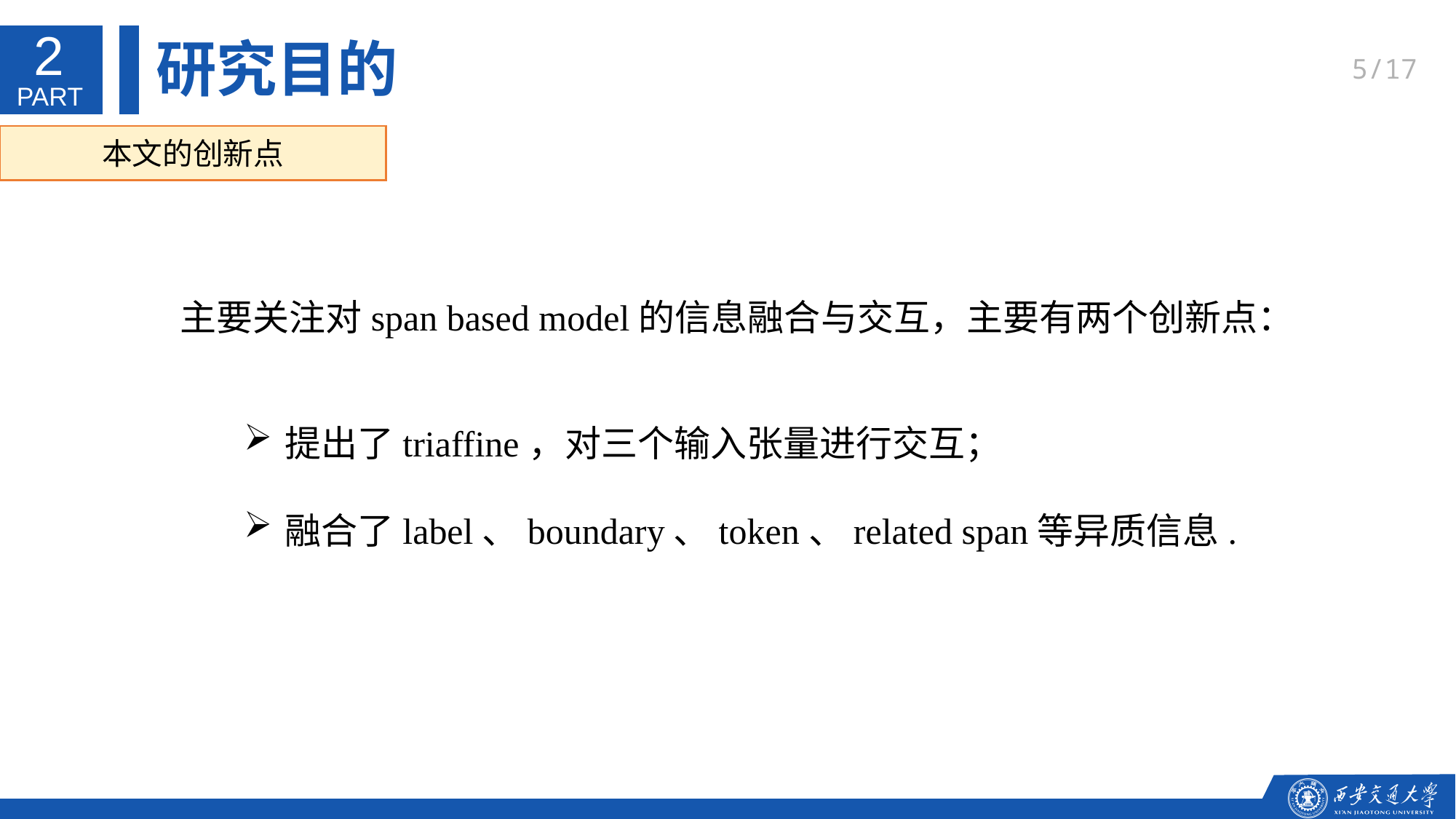

2
研究目的
5/17
本文的创新点
主要关注对span based model的信息融合与交互，主要有两个创新点：
提出了triaffine，对三个输入张量进行交互；
融合了label、boundary、token、related span等异质信息.